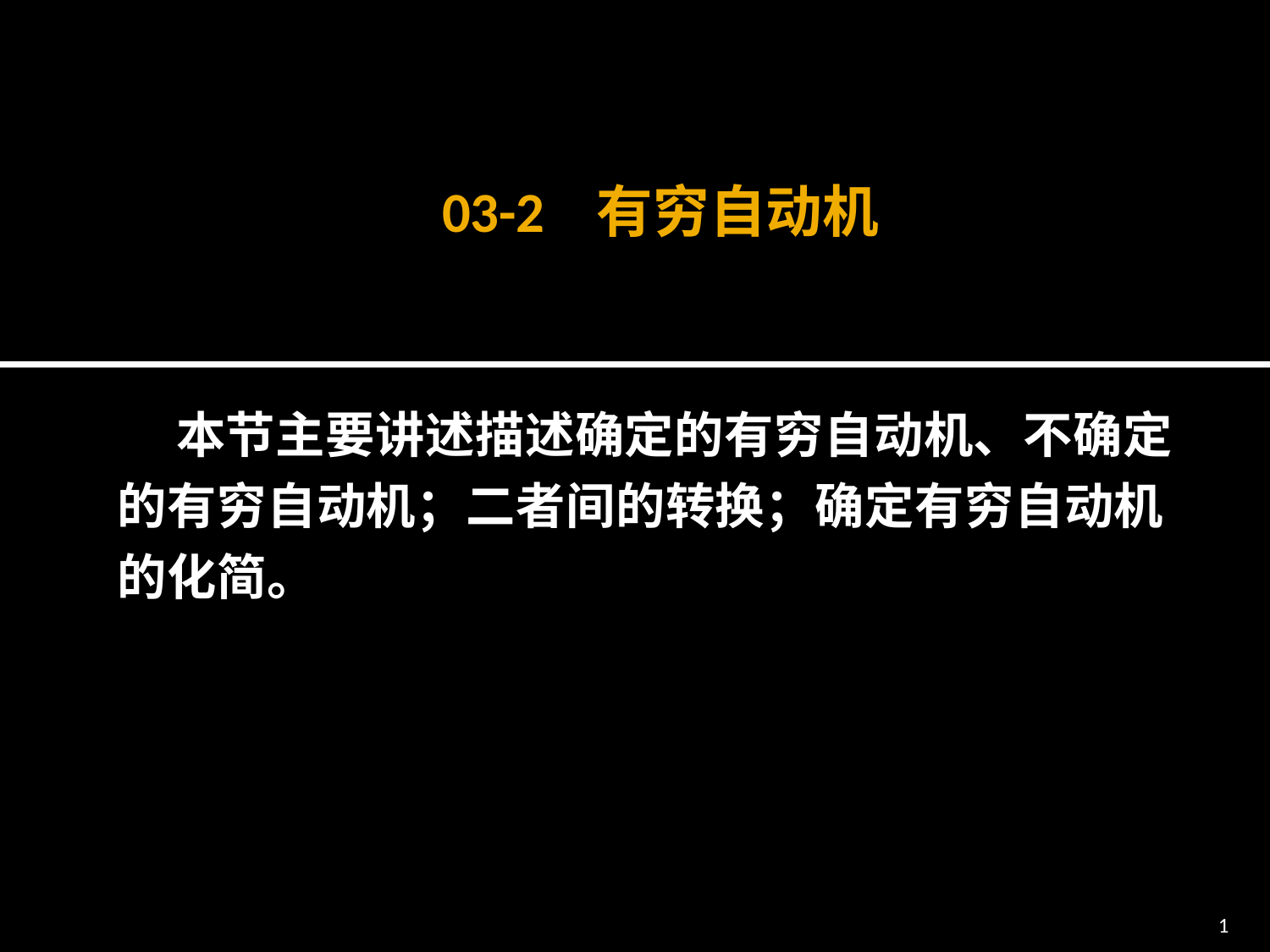

# 03-2   有穷自动机
    本节主要讲述描述确定的有穷自动机、不确定的有穷自动机；二者间的转换；确定有穷自动机的化简。
1